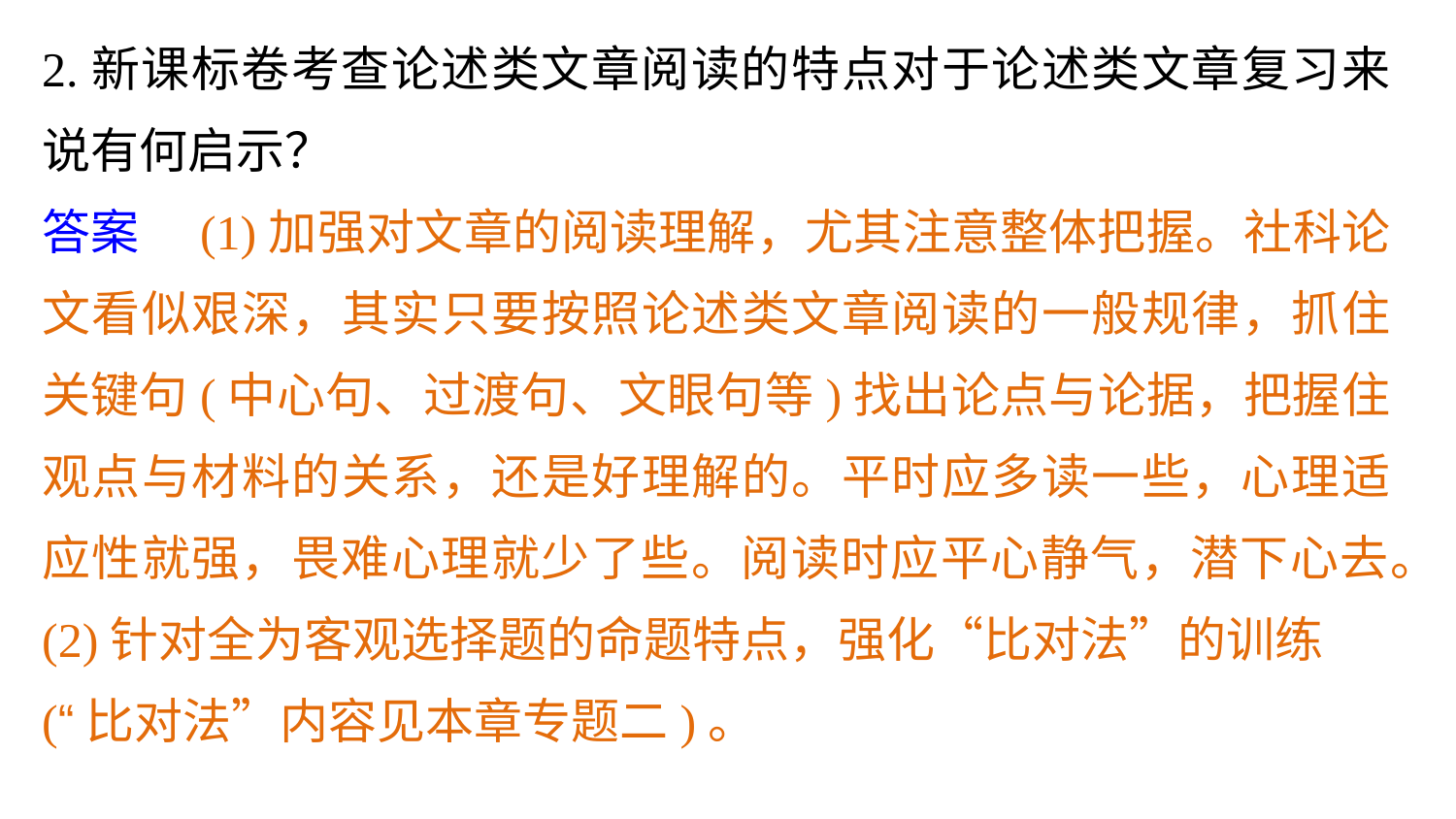

2.新课标卷考查论述类文章阅读的特点对于论述类文章复习来说有何启示？
答案　(1)加强对文章的阅读理解，尤其注意整体把握。社科论文看似艰深，其实只要按照论述类文章阅读的一般规律，抓住关键句(中心句、过渡句、文眼句等)找出论点与论据，把握住观点与材料的关系，还是好理解的。平时应多读一些，心理适应性就强，畏难心理就少了些。阅读时应平心静气，潜下心去。
(2)针对全为客观选择题的命题特点，强化“比对法”的训练(“比对法”内容见本章专题二)。